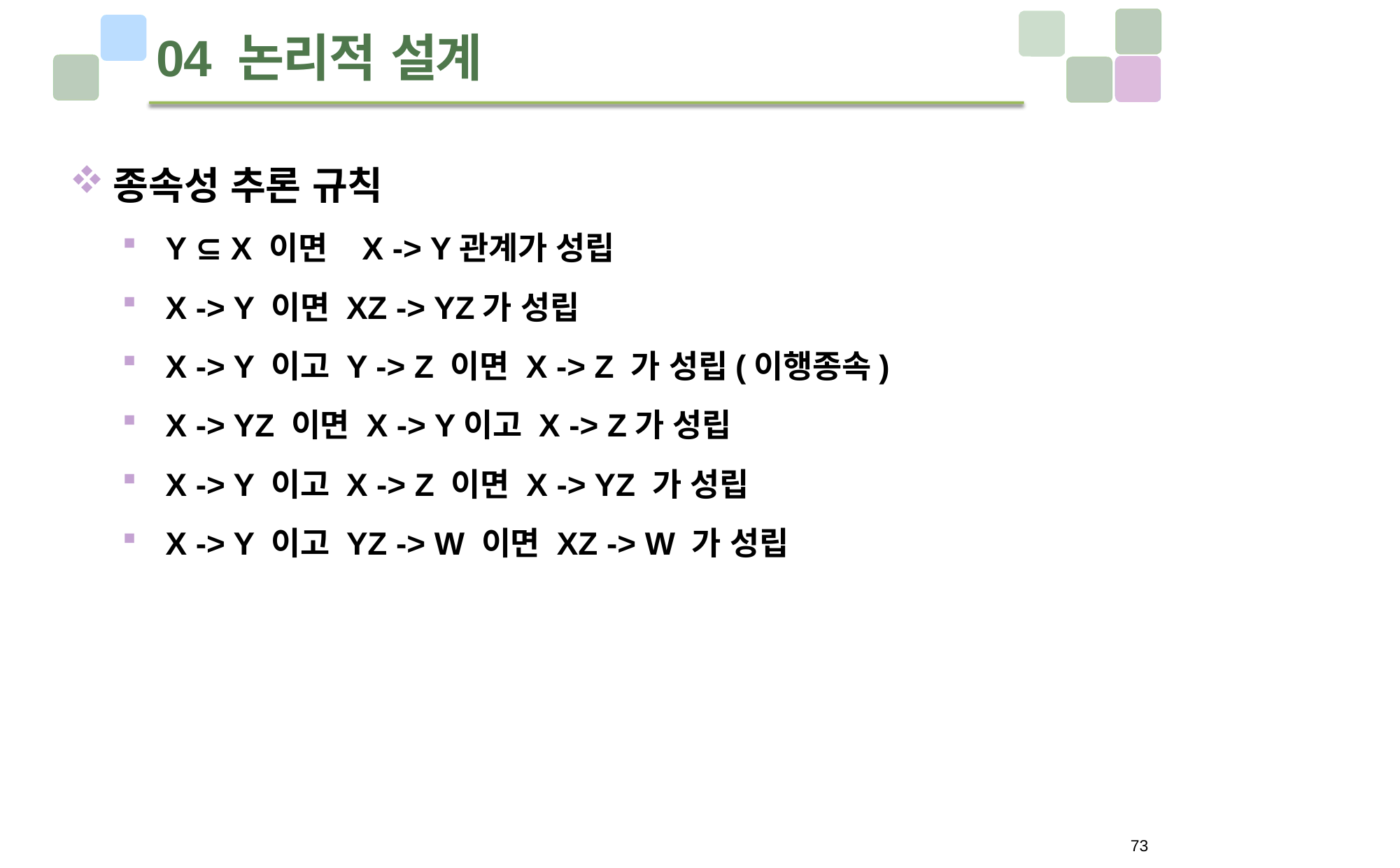

# 04 논리적 설계
종속성 추론 규칙
Y ⊆ X 이면   X -> Y관계가 성립
X -> Y 이면 XZ -> YZ가 성립
X -> Y 이고 Y -> Z 이면 X -> Z 가 성립(이행종속)
X -> YZ 이면 X -> Y이고 X -> Z가 성립
X -> Y 이고 X -> Z 이면 X -> YZ 가 성립
X -> Y 이고 YZ -> W 이면 XZ -> W 가 성립
73